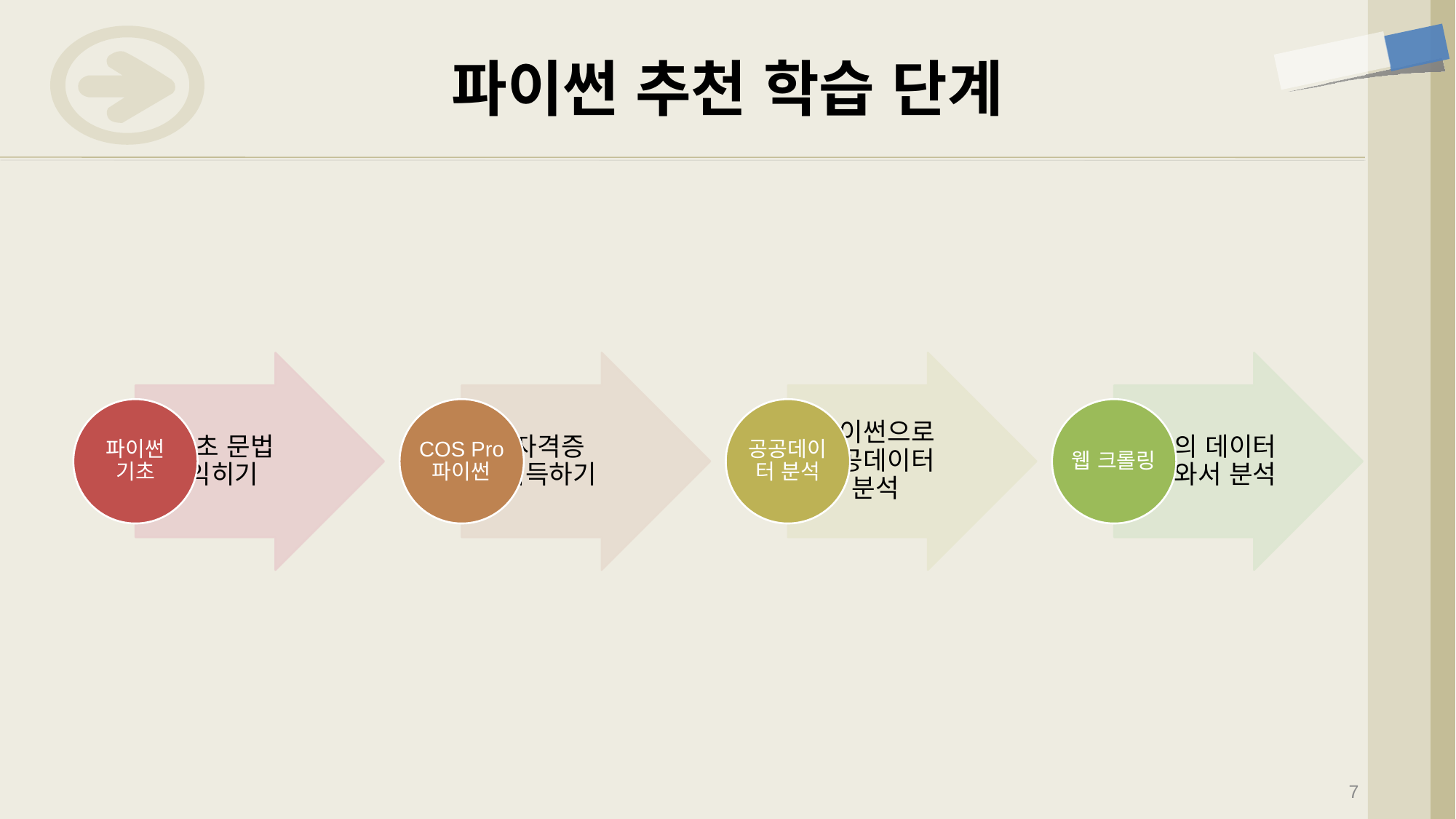

# 파이썬 추천 학습 단계
기초 문법 익히기
파이썬 기초
자격증 취득하기
COS Pro 파이썬
파이썬으로 공공데이터 분석
공공데이터 분석
웹상의 데이터 가져와서 분석
웹 크롤링
7